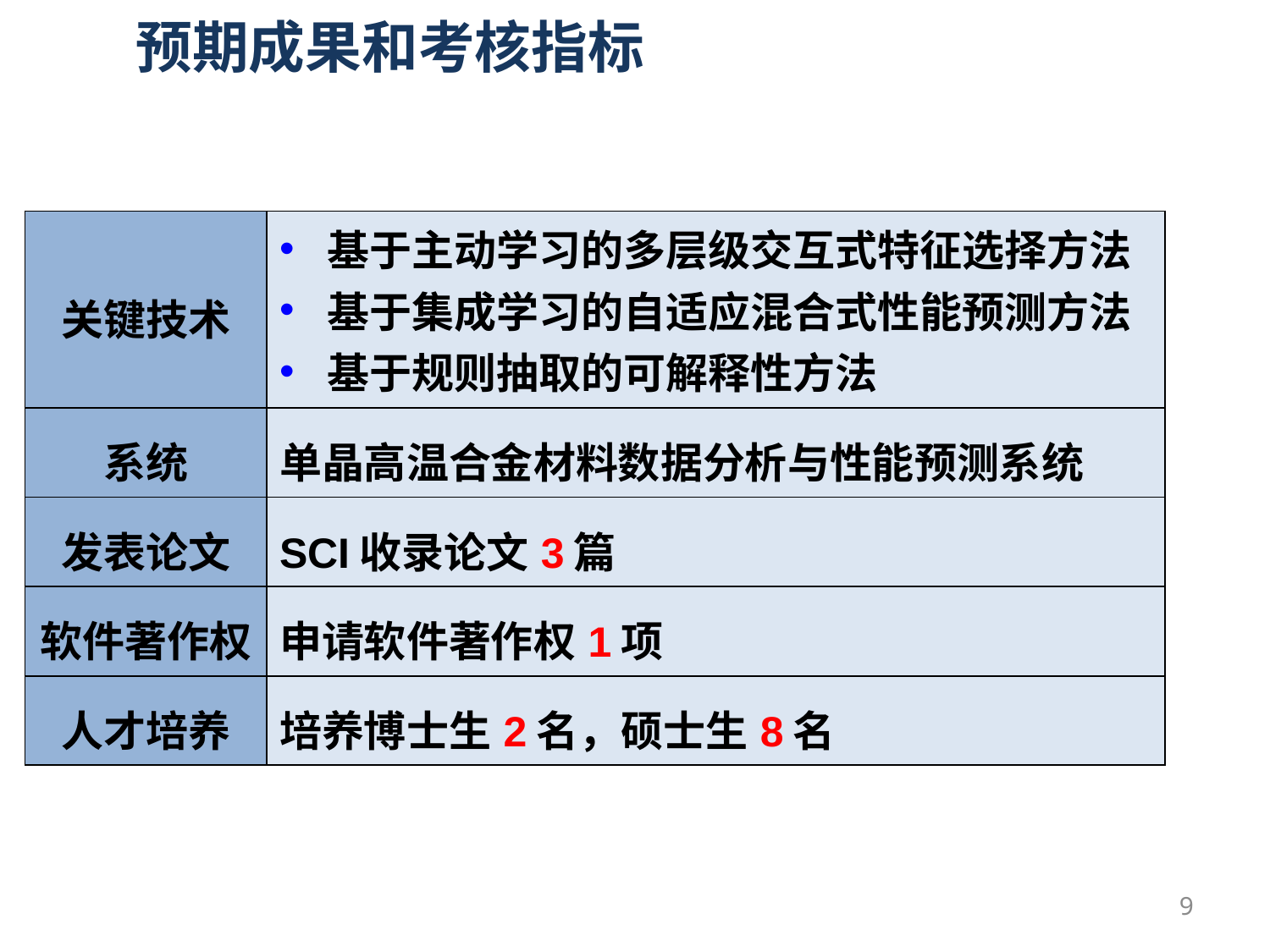

预期成果和考核指标
| 关键技术 | 基于主动学习的多层级交互式特征选择方法 基于集成学习的自适应混合式性能预测方法 基于规则抽取的可解释性方法 |
| --- | --- |
| 系统 | 单晶高温合金材料数据分析与性能预测系统 |
| 发表论文 | SCI收录论文3篇 |
| 软件著作权 | 申请软件著作权1项 |
| 人才培养 | 培养博士生2名，硕士生8名 |
9